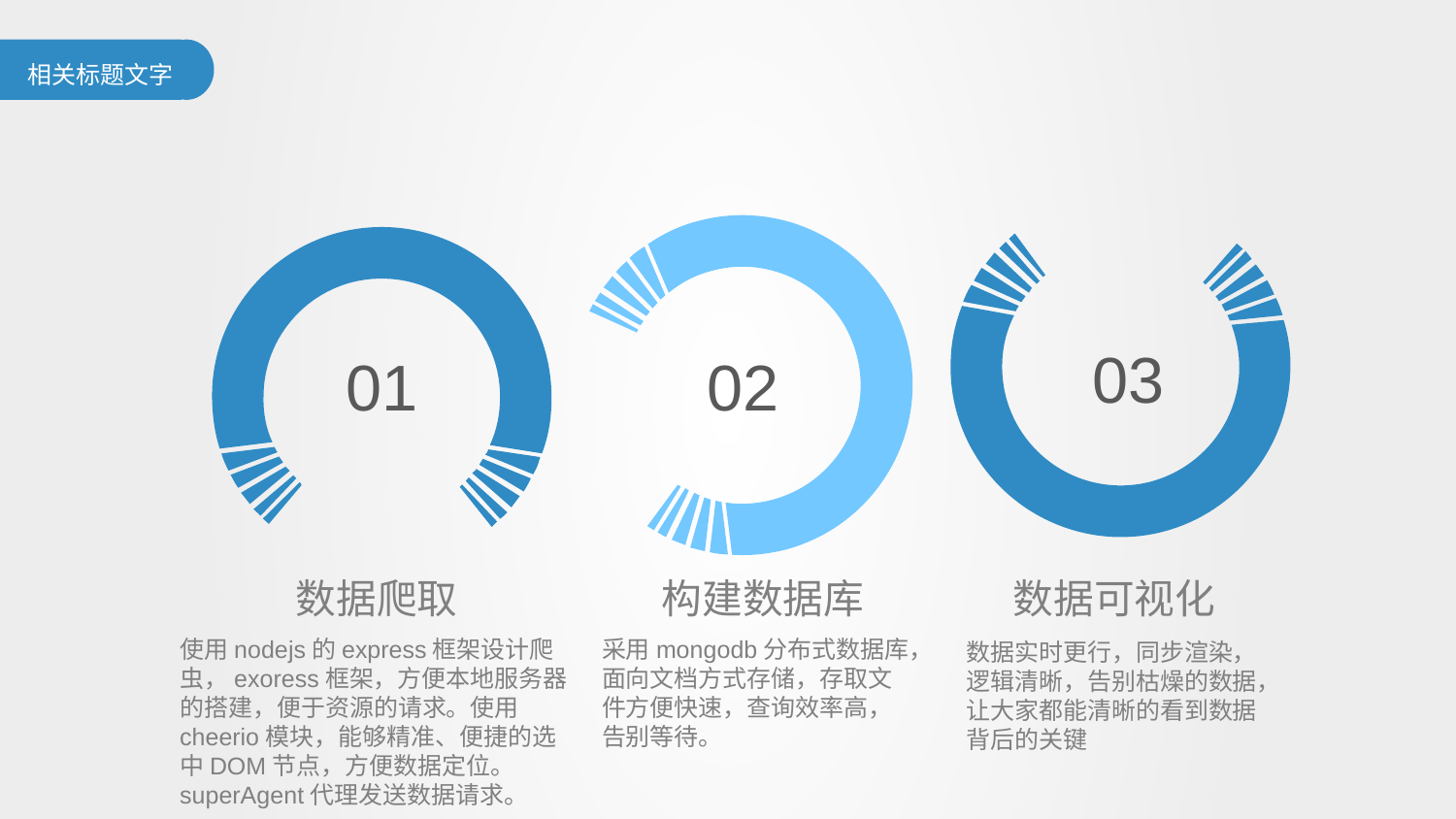

03
01
02
数据爬取
构建数据库
数据可视化
使用nodejs的express框架设计爬虫，exoress框架，方便本地服务器的搭建，便于资源的请求。使用cheerio模块，能够精准、便捷的选中DOM节点，方便数据定位。
superAgent代理发送数据请求。
采用mongodb分布式数据库，面向文档方式存储，存取文件方便快速，查询效率高，告别等待。
数据实时更行，同步渲染，逻辑清晰，告别枯燥的数据，让大家都能清晰的看到数据背后的关键